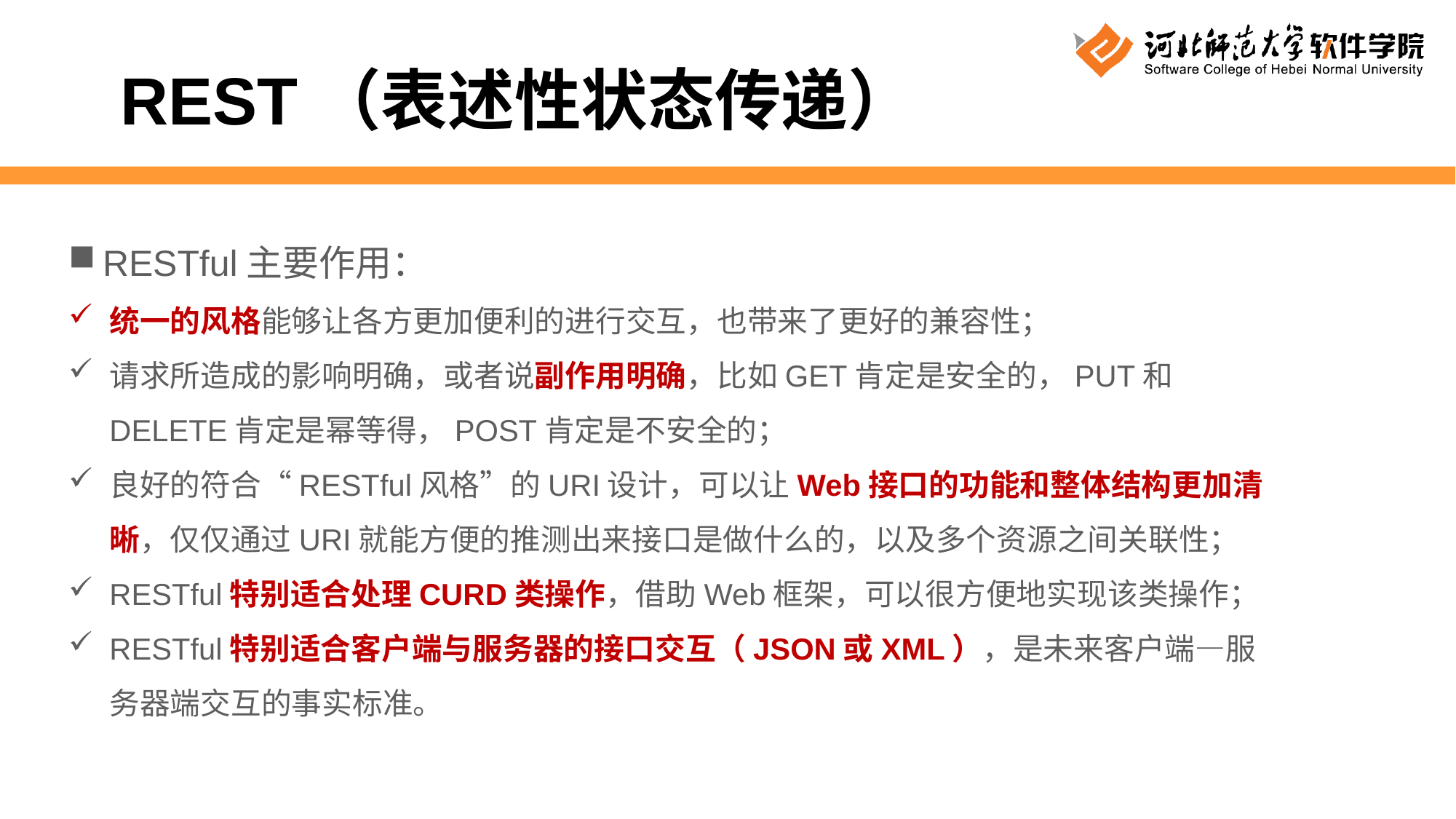

REST（表述性状态传递）
RESTful主要作用：
统一的风格能够让各方更加便利的进行交互，也带来了更好的兼容性；
请求所造成的影响明确，或者说副作用明确，比如GET肯定是安全的，PUT和DELETE肯定是幂等得，POST肯定是不安全的；
良好的符合“RESTful风格”的URI设计，可以让Web接口的功能和整体结构更加清晰，仅仅通过URI就能方便的推测出来接口是做什么的，以及多个资源之间关联性；
RESTful特别适合处理CURD类操作，借助Web框架，可以很方便地实现该类操作；
RESTful特别适合客户端与服务器的接口交互（JSON或XML），是未来客户端—服务器端交互的事实标准。